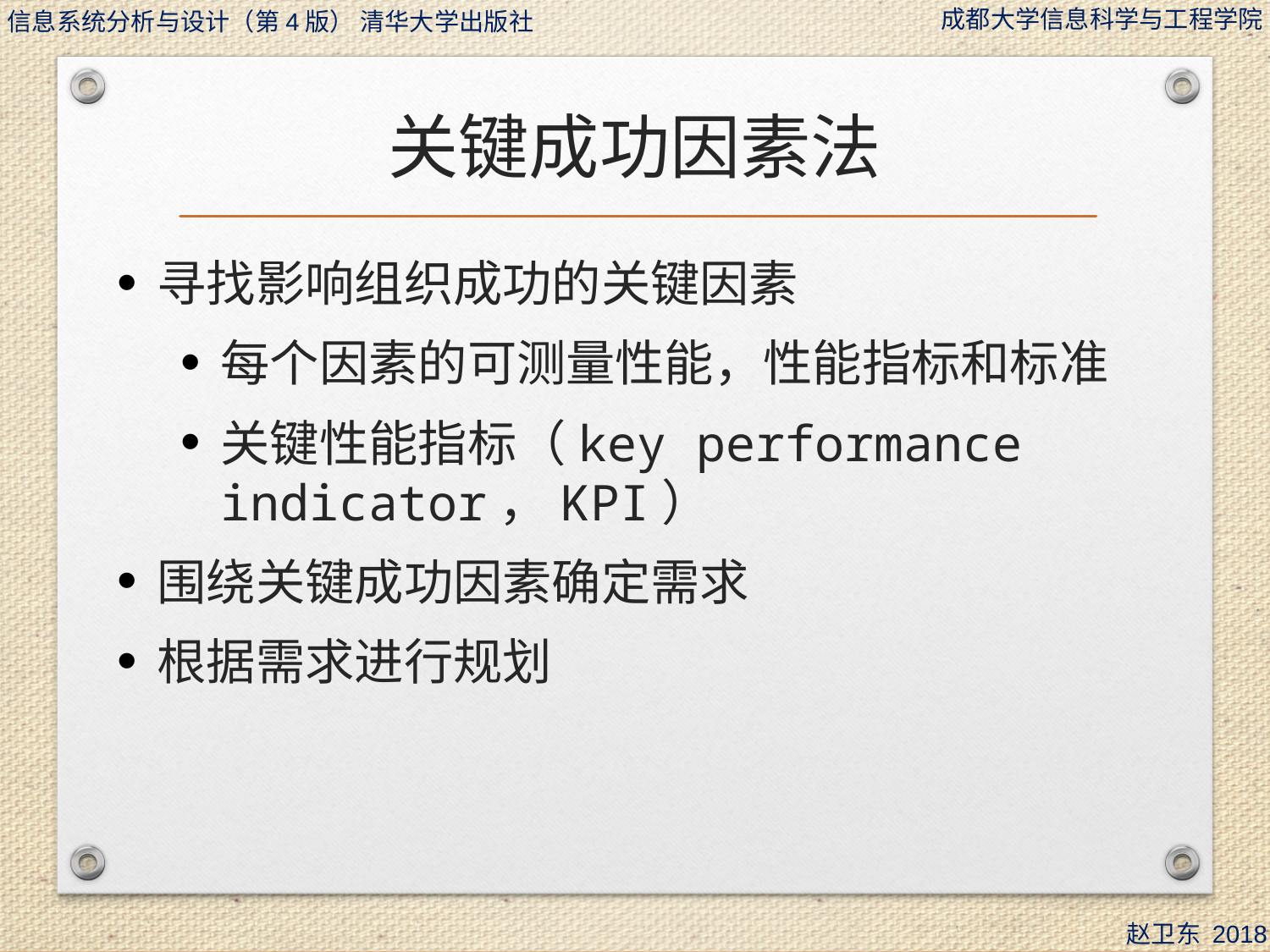

# 关键成功因素法
寻找影响组织成功的关键因素
每个因素的可测量性能，性能指标和标准
关键性能指标（key performance indicator，KPI）
围绕关键成功因素确定需求
根据需求进行规划